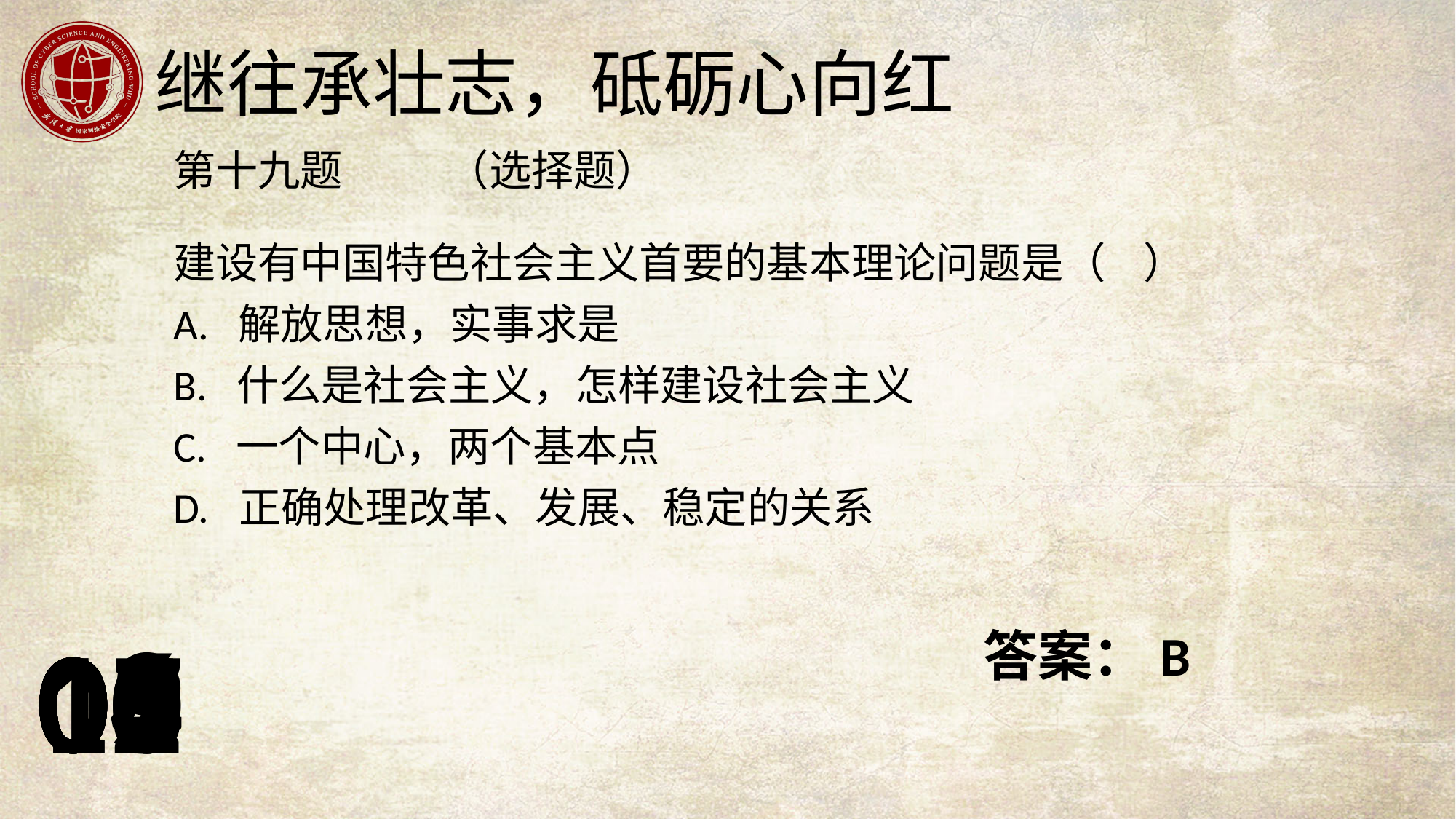

第十九题           （选择题）
建设有中国特色社会主义首要的基本理论问题是（    ）
A.  解放思想，实事求是
B.  什么是社会主义，怎样建设社会主义
C.  一个中心，两个基本点
D.  正确处理改革、发展、稳定的关系
答案：B